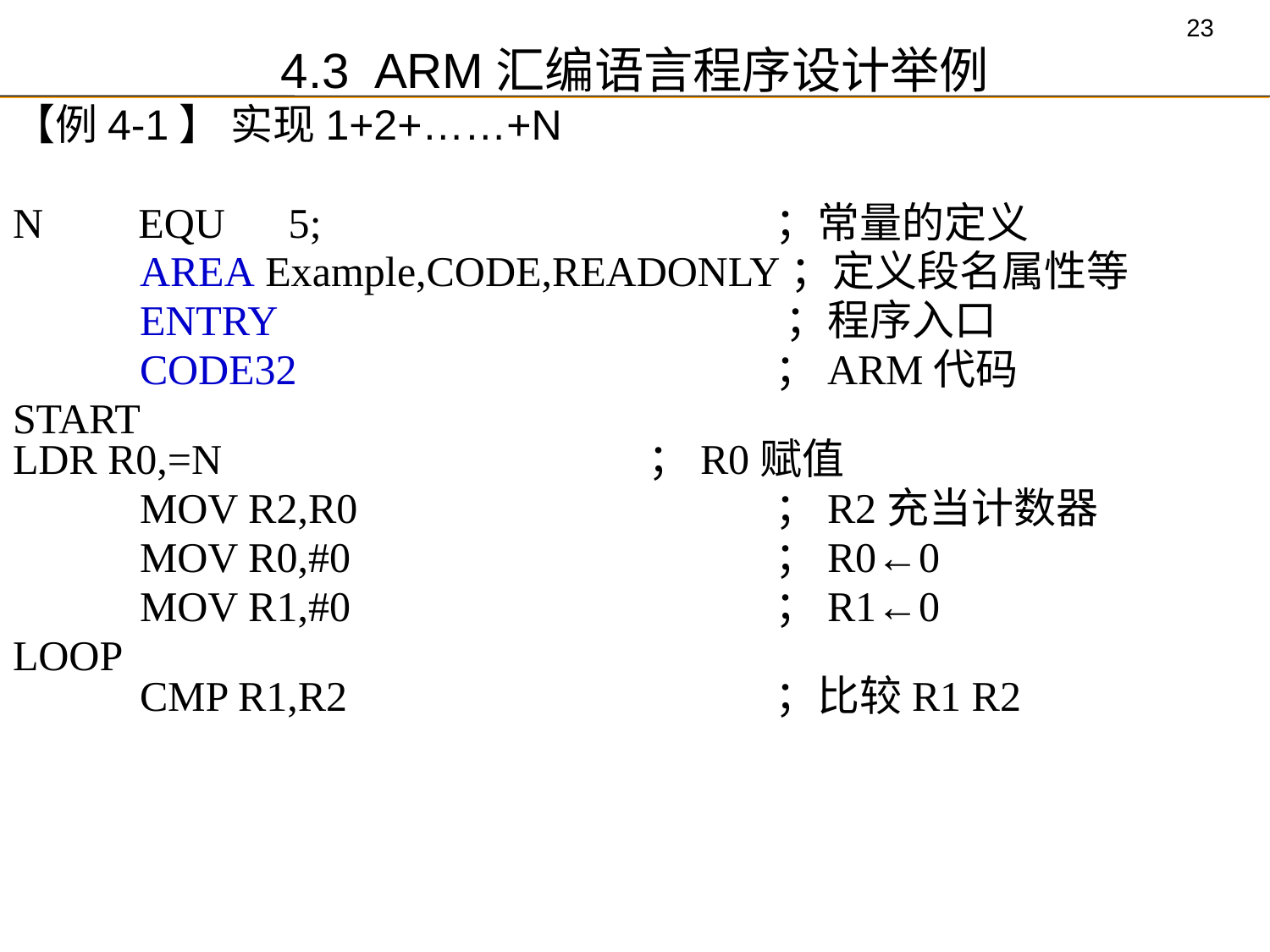

# 4.3  ARM汇编语言程序设计举例
【例4-1】 实现1+2+……+N

N         EQU      5;				；常量的定义
      	AREA Example,CODE,READONLY；定义段名属性等
	ENTRY			            ；程序入口
      	CODE32				；ARM代码
START								LDR R0,=N				；R0赋值
      	MOV R2,R0				；R2充当计数器
      	MOV R0,#0				；R0←0
      	MOV R1,#0				；R1←0
LOOP										CMP R1,R2				；比较R1 R2